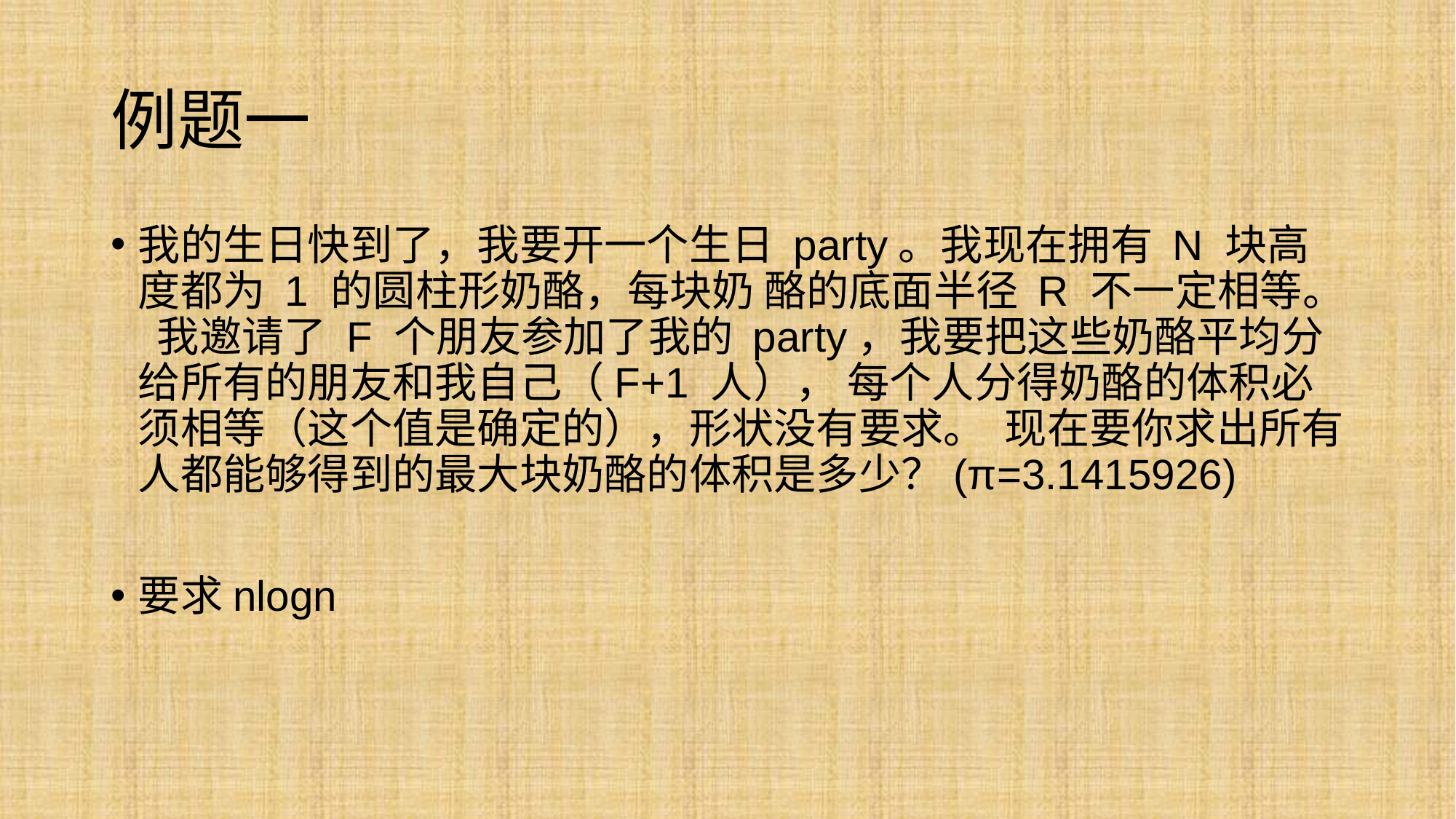

# 例题一
我的生日快到了，我要开一个生日 party。我现在拥有 N 块高度都为 1 的圆柱形奶酪，每块奶 酪的底面半径 R 不一定相等。  我邀请了 F 个朋友参加了我的 party，我要把这些奶酪平均分给所有的朋友和我自己（F+1 人）， 每个人分得奶酪的体积必须相等（这个值是确定的），形状没有要求。  现在要你求出所有人都能够得到的最大块奶酪的体积是多少？(π=3.1415926)

要求nlogn